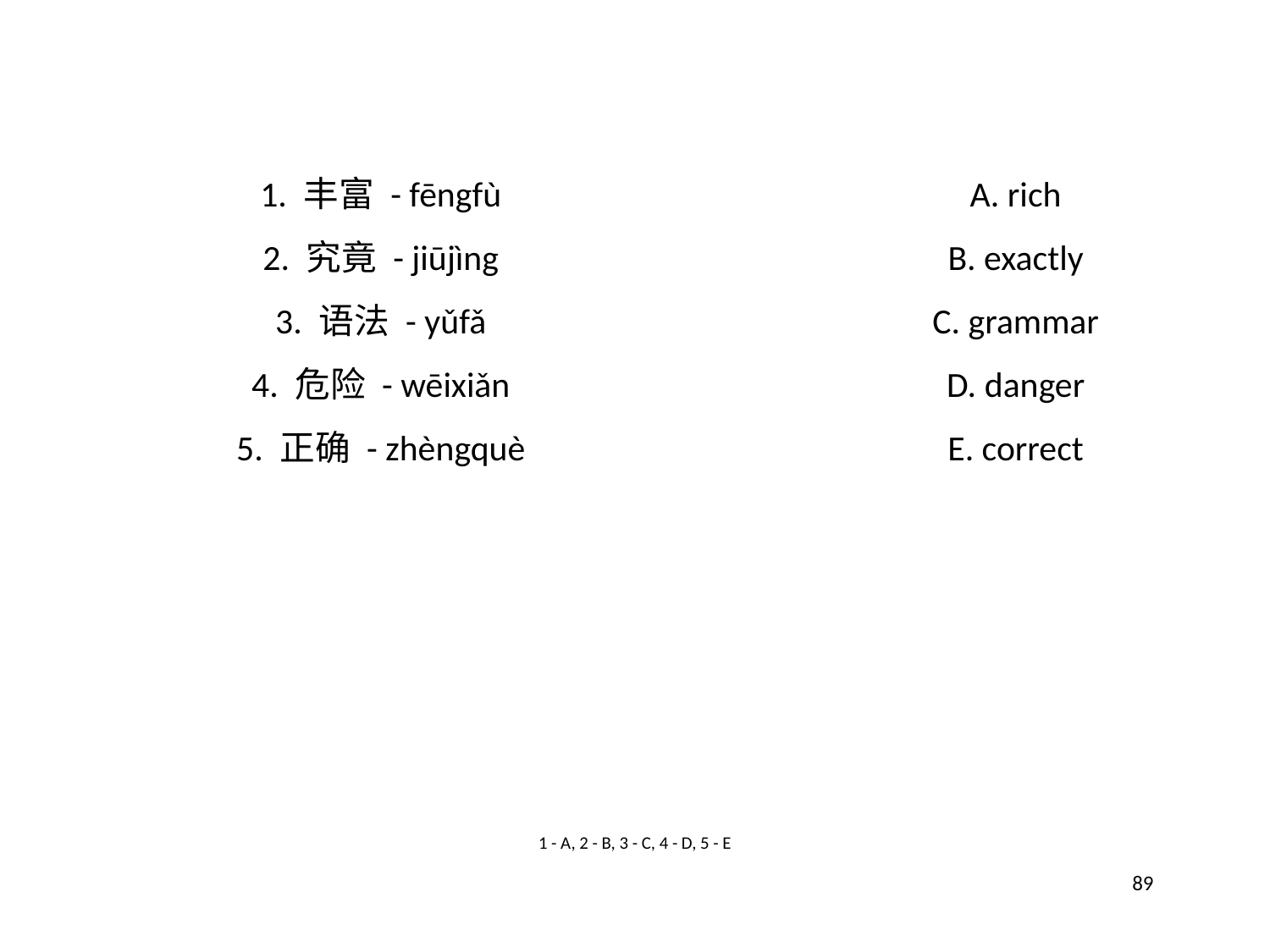

1. 丰富 - fēngfù

A. rich

2. 究竟 - jiūjìng

B. exactly

3. 语法 - yǔfǎ

C. grammar

4. 危险 - wēixiǎn

D. danger

5. 正确 - zhèngquè

E. correct
1 - A, 2 - B, 3 - C, 4 - D, 5 - E

89